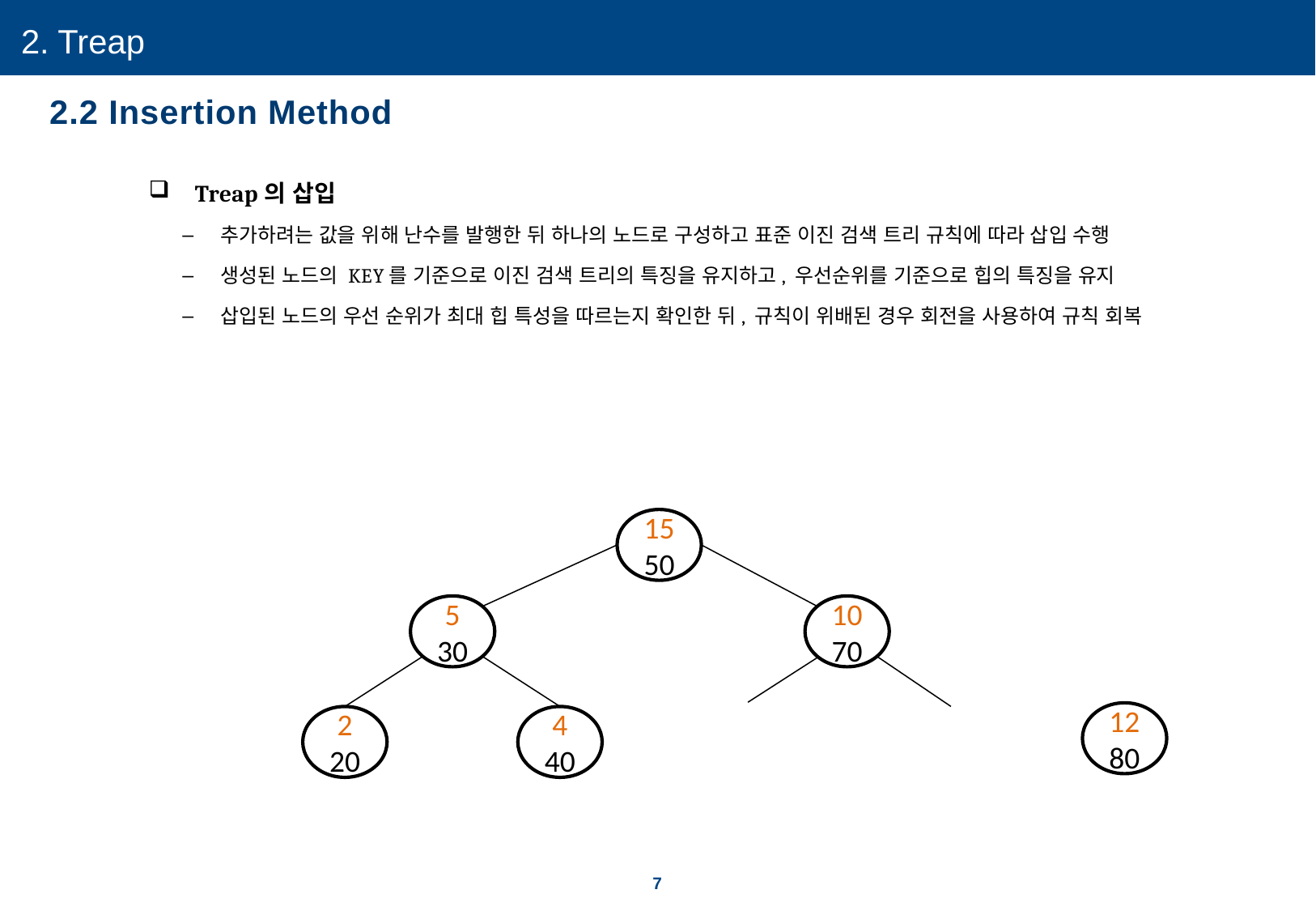

2. Treap
2.2 Insertion Method
Treap의 삽입
추가하려는 값을 위해 난수를 발행한 뒤 하나의 노드로 구성하고 표준 이진 검색 트리 규칙에 따라 삽입 수행
생성된 노드의 KEY를 기준으로 이진 검색 트리의 특징을 유지하고, 우선순위를 기준으로 힙의 특징을 유지
삽입된 노드의 우선 순위가 최대 힙 특성을 따르는지 확인한 뒤, 규칙이 위배된 경우 회전을 사용하여 규칙 회복
15
50
5
30
10
70
12
80
2
20
4
40
7